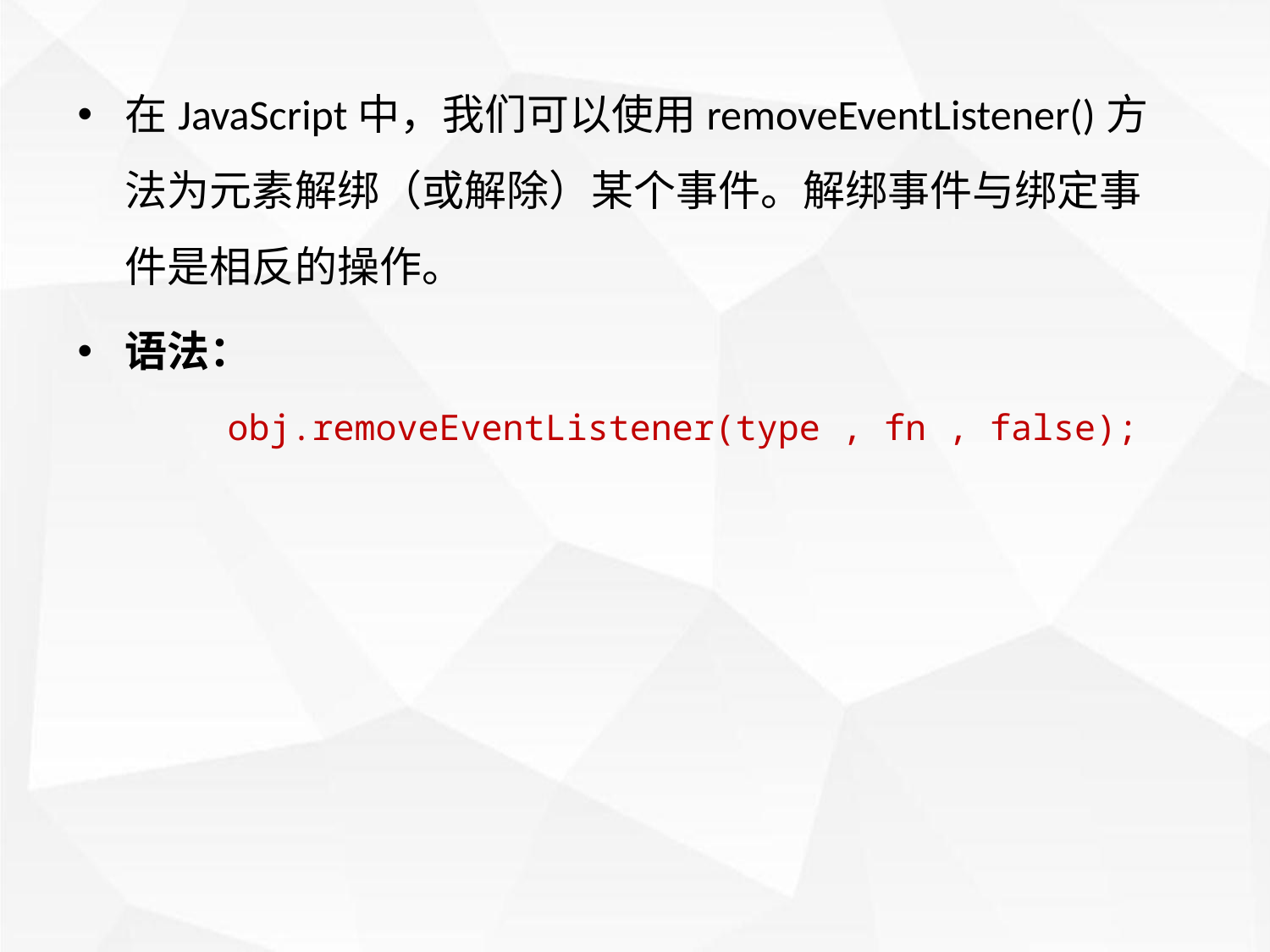

在JavaScript中，我们可以使用removeEventListener()方法为元素解绑（或解除）某个事件。解绑事件与绑定事件是相反的操作。
语法：
obj.removeEventListener(type , fn , false);